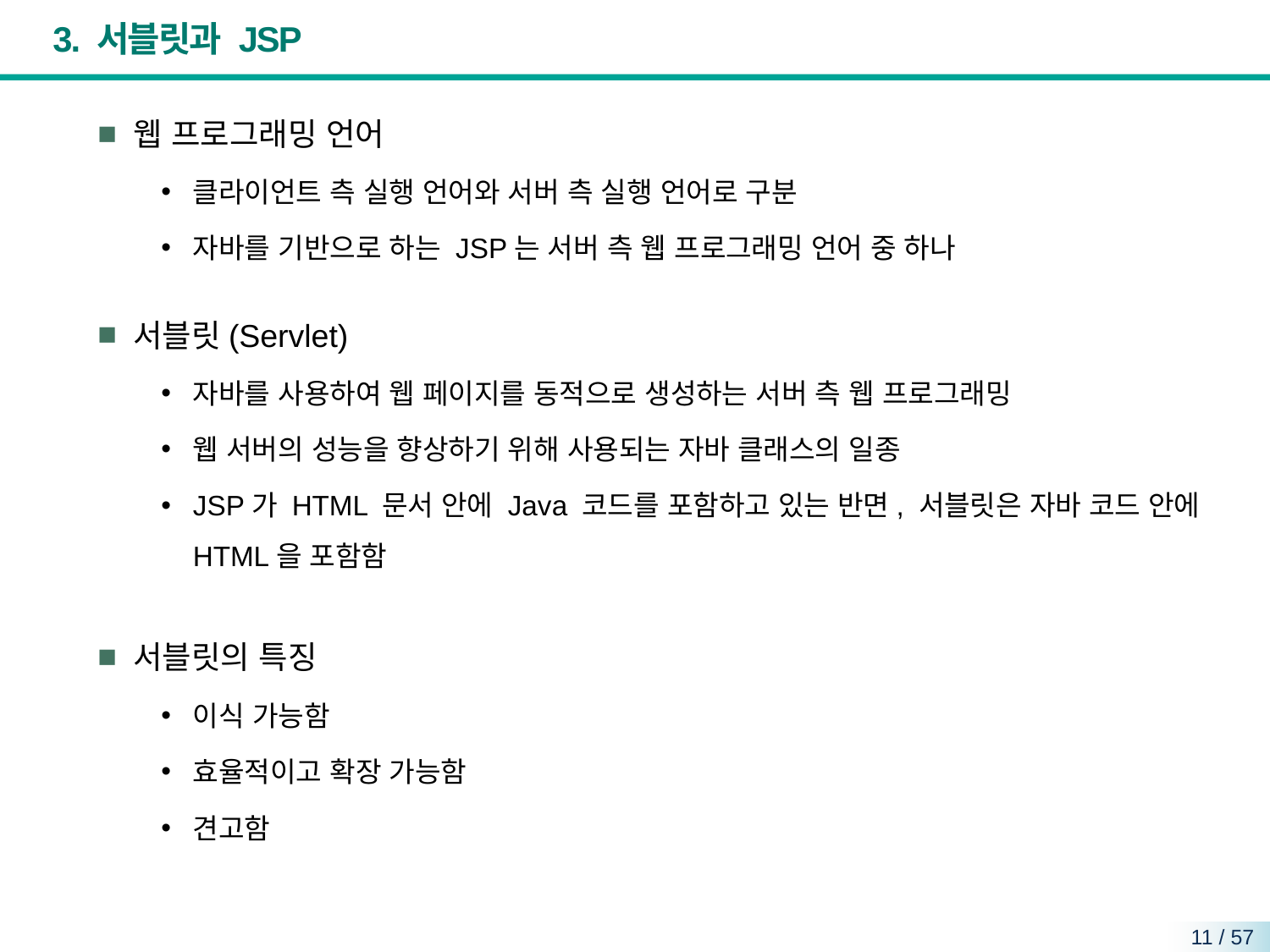

# 3. 서블릿과 JSP
웹 프로그래밍 언어
클라이언트 측 실행 언어와 서버 측 실행 언어로 구분
자바를 기반으로 하는 JSP는 서버 측 웹 프로그래밍 언어 중 하나

서블릿(Servlet)
자바를 사용하여 웹 페이지를 동적으로 생성하는 서버 측 웹 프로그래밍
웹 서버의 성능을 향상하기 위해 사용되는 자바 클래스의 일종
JSP가 HTML 문서 안에 Java 코드를 포함하고 있는 반면, 서블릿은 자바 코드 안에 HTML을 포함함

서블릿의 특징
이식 가능함
효율적이고 확장 가능함
견고함